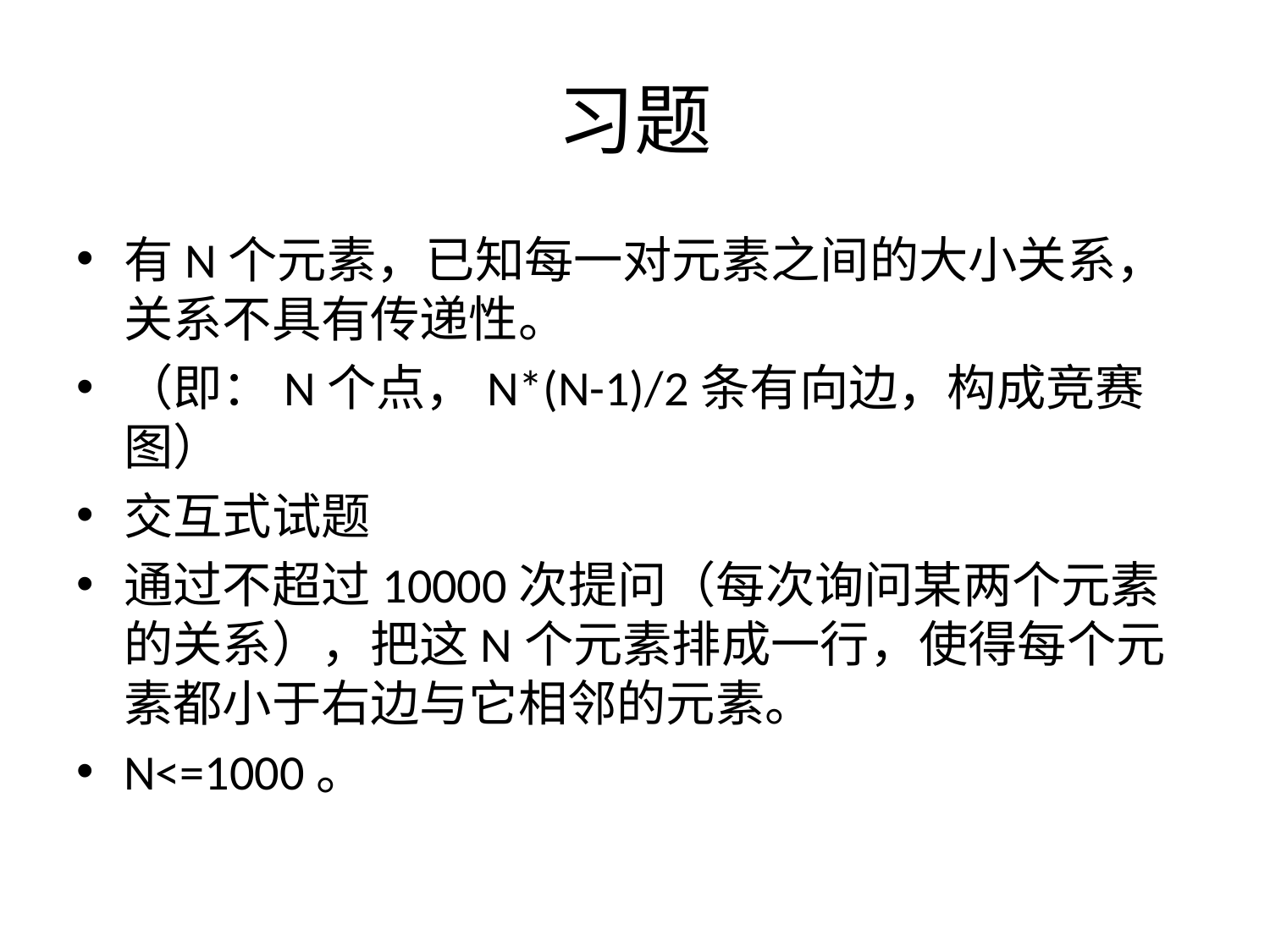

# 习题
有N个元素，已知每一对元素之间的大小关系，关系不具有传递性。
（即：N个点，N*(N-1)/2条有向边，构成竞赛图）
交互式试题
通过不超过10000次提问（每次询问某两个元素的关系），把这N个元素排成一行，使得每个元素都小于右边与它相邻的元素。
N<=1000。